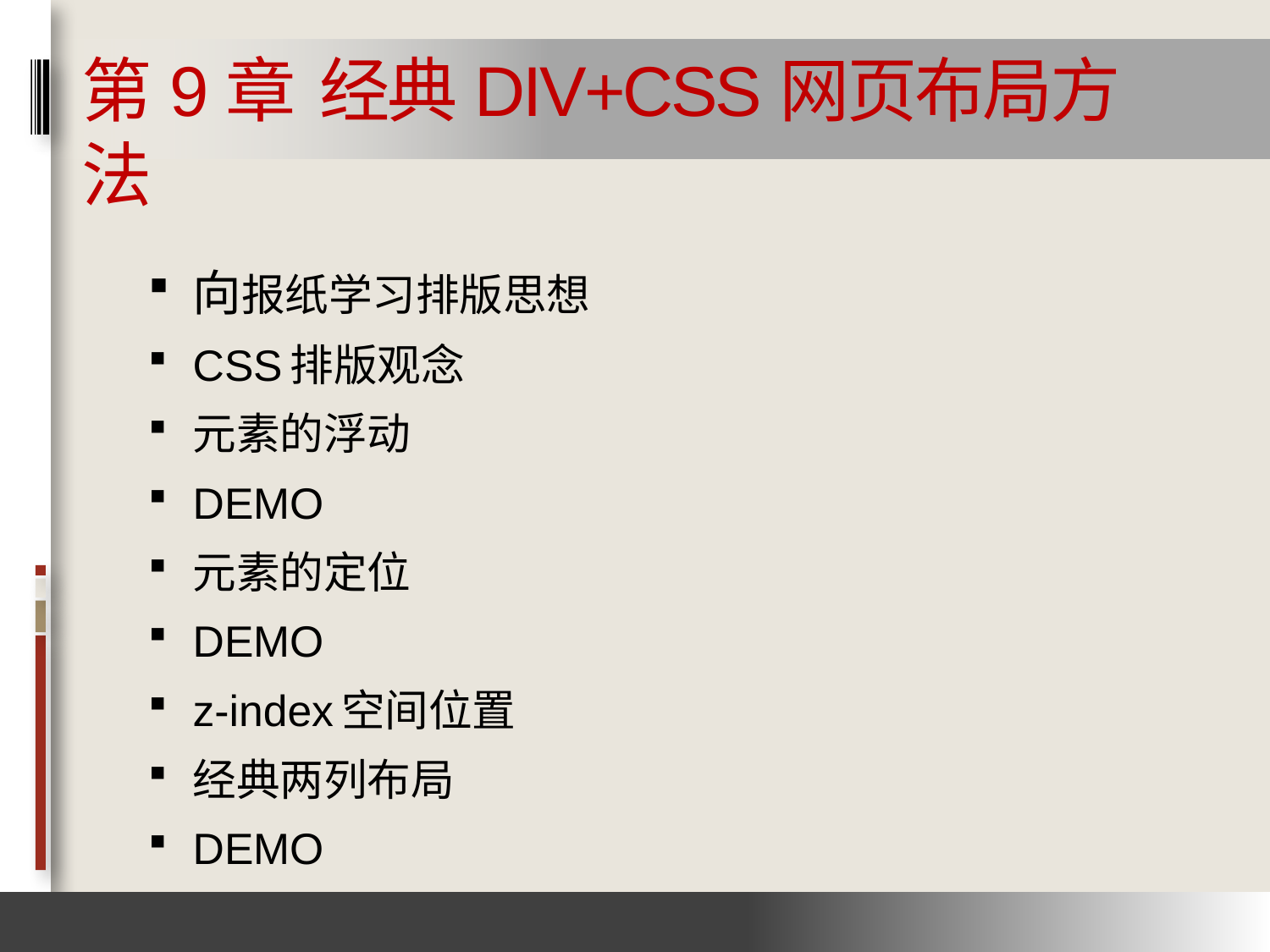

# 第9章  经典DIV+CSS网页布局方法
向报纸学习排版思想
CSS排版观念
元素的浮动
DEMO
元素的定位
DEMO
z-index空间位置
经典两列布局
DEMO